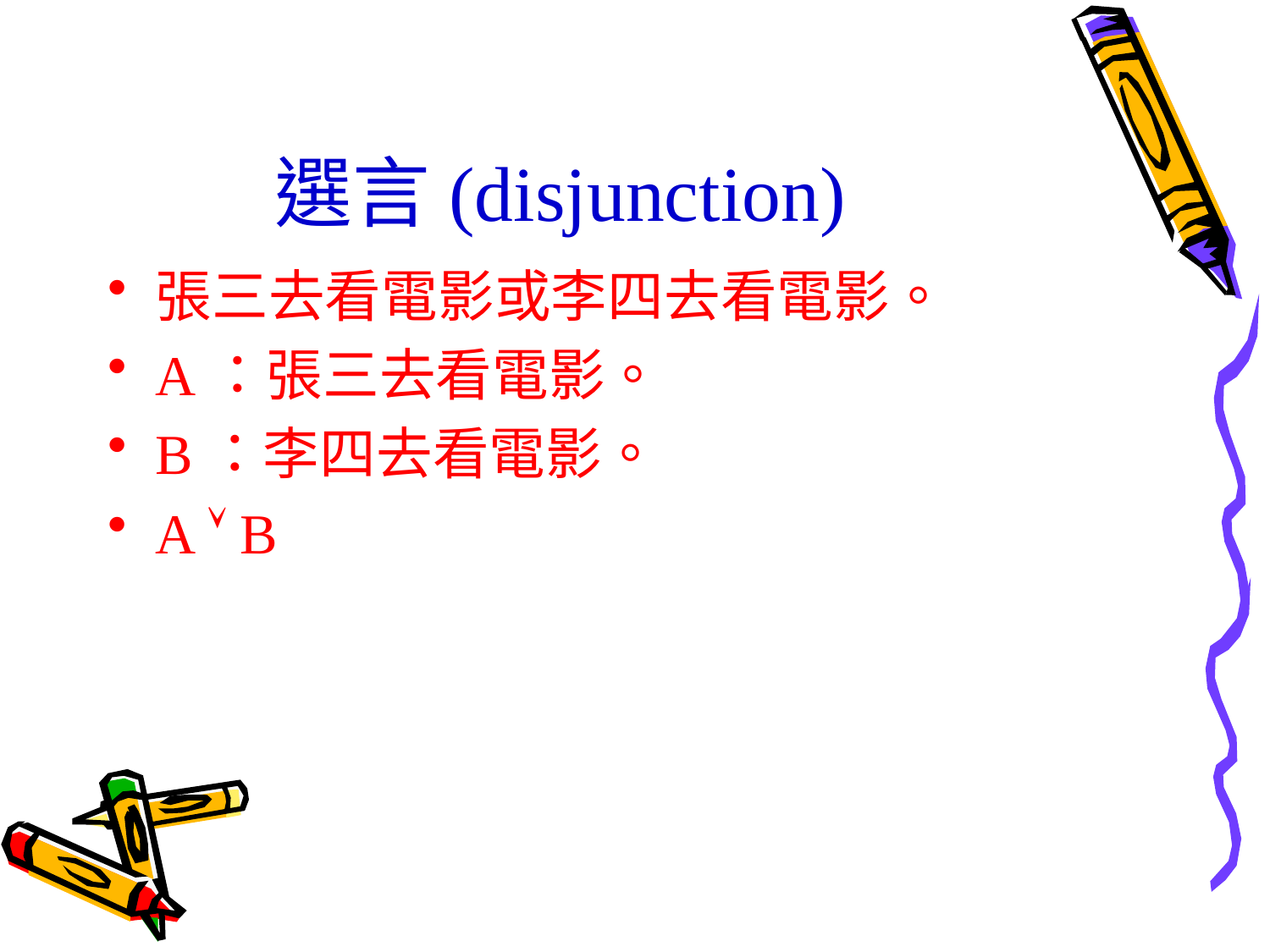

# 選言(disjunction)
張三去看電影或李四去看電影。
A：張三去看電影。
B：李四去看電影。
A ∨ B